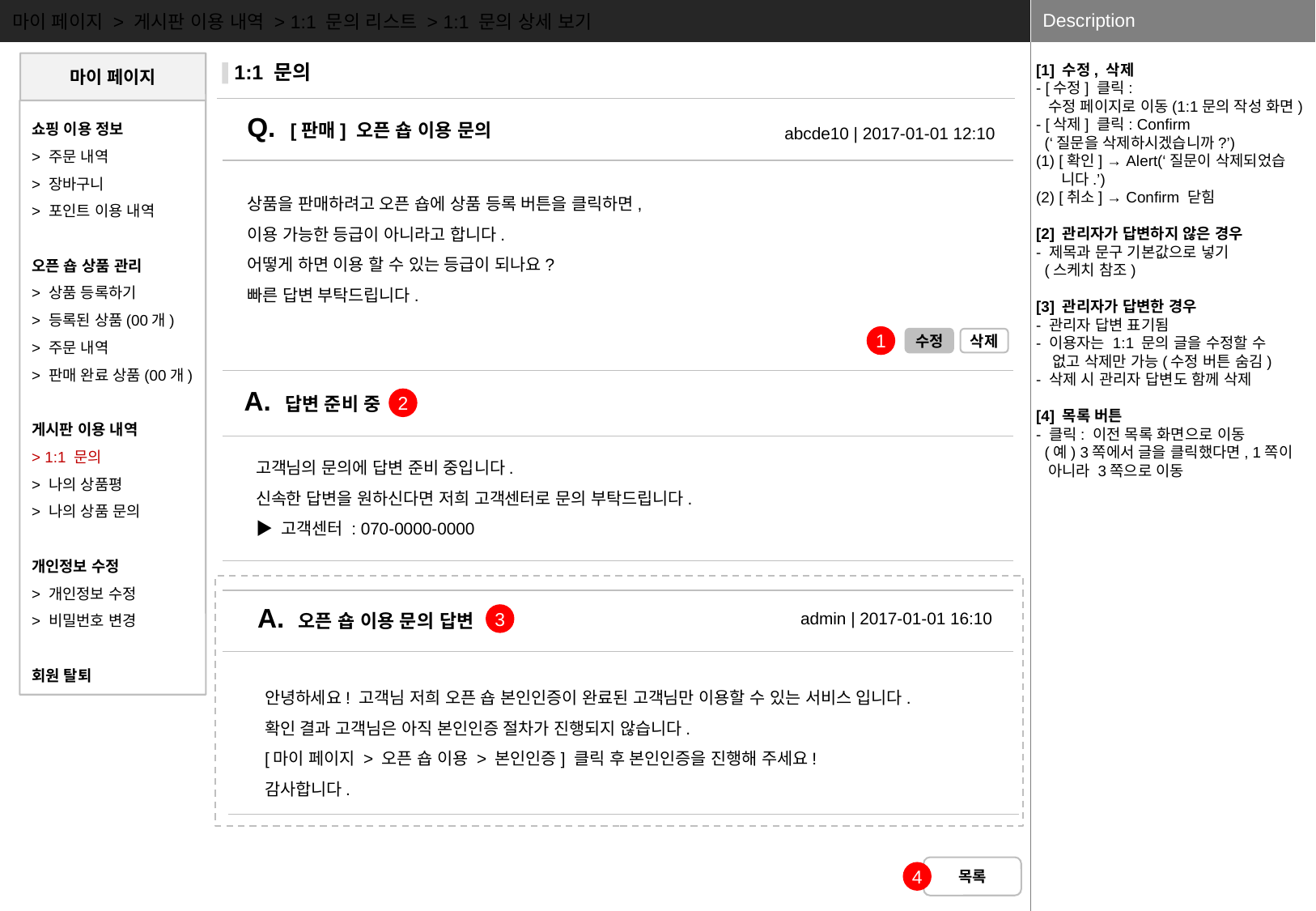

마이 페이지 > 게시판 이용 내역 > 1:1 문의 리스트 > 1:1 문의 상세 보기

[1] 수정, 삭제
- [수정] 클릭:
  수정 페이지로 이동(1:1문의 작성 화면)
- [삭제] 클릭: Confirm
  (‘질문을 삭제하시겠습니까?’)
(1) [확인] → Alert(‘질문이 삭제되었습
     니다.’)
(2) [취소] → Confirm 닫힘

[2] 관리자가 답변하지 않은 경우
- 제목과 문구 기본값으로 넣기
  (스케치 참조)

[3] 관리자가 답변한 경우
- 관리자 답변 표기됨
- 이용자는 1:1 문의 글을 수정할 수
   없고 삭제만 가능(수정 버튼 숨김)
- 삭제 시 관리자 답변도 함께 삭제

[4] 목록 버튼
- 클릭: 이전 목록 화면으로 이동
  (예) 3쪽에서 글을 클릭했다면, 1쪽이
  아니라 3쪽으로 이동
마이 페이지
 1:1 문의

쇼핑 이용 정보
> 주문 내역
> 장바구니
> 포인트 이용 내역

오픈 숍 상품 관리
> 상품 등록하기
> 등록된 상품(00개)
> 주문 내역
> 판매 완료 상품(00개)

게시판 이용 내역
> 1:1 문의
> 나의 상품평
> 나의 상품 문의

개인정보 수정
> 개인정보 수정
> 비밀번호 변경

회원 탈퇴
Q.  [판매] 오픈 숍 이용 문의
abcde10 | 2017-01-01 12:10
상품을 판매하려고 오픈 숍에 상품 등록 버튼을 클릭하면,
이용 가능한 등급이 아니라고 합니다.
어떻게 하면 이용 할 수 있는 등급이 되나요?
빠른 답변 부탁드립니다.
1
수정
삭제
A. 답변 준비 중
2
고객님의 문의에 답변 준비 중입니다.
신속한 답변을 원하신다면 저희 고객센터로 문의 부탁드립니다.
▶ 고객센터 : 070-0000-0000

A. 오픈 숍 이용 문의 답변
admin | 2017-01-01 16:10
3
안녕하세요! 고객님 저희 오픈 숍 본인인증이 완료된 고객님만 이용할 수 있는 서비스 입니다.
확인 결과 고객님은 아직 본인인증 절차가 진행되지 않습니다.
[마이 페이지 > 오픈 숍 이용 > 본인인증] 클릭 후 본인인증을 진행해 주세요!
감사합니다.
목록
4